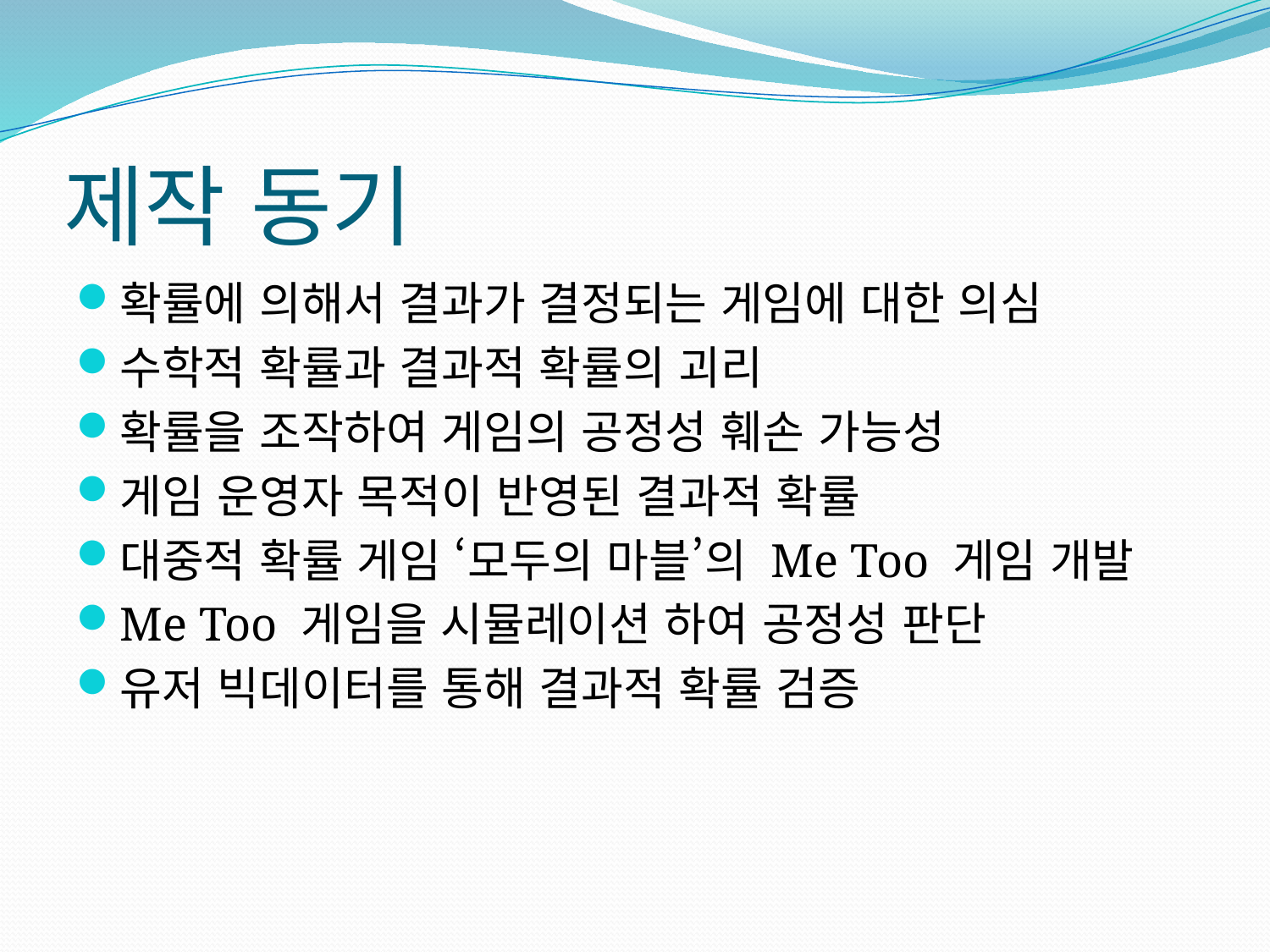

# 제작 동기
확률에 의해서 결과가 결정되는 게임에 대한 의심
수학적 확률과 결과적 확률의 괴리
확률을 조작하여 게임의 공정성 훼손 가능성
게임 운영자 목적이 반영된 결과적 확률
대중적 확률 게임 ‘모두의 마블’의 Me Too 게임 개발
Me Too 게임을 시뮬레이션 하여 공정성 판단
유저 빅데이터를 통해 결과적 확률 검증